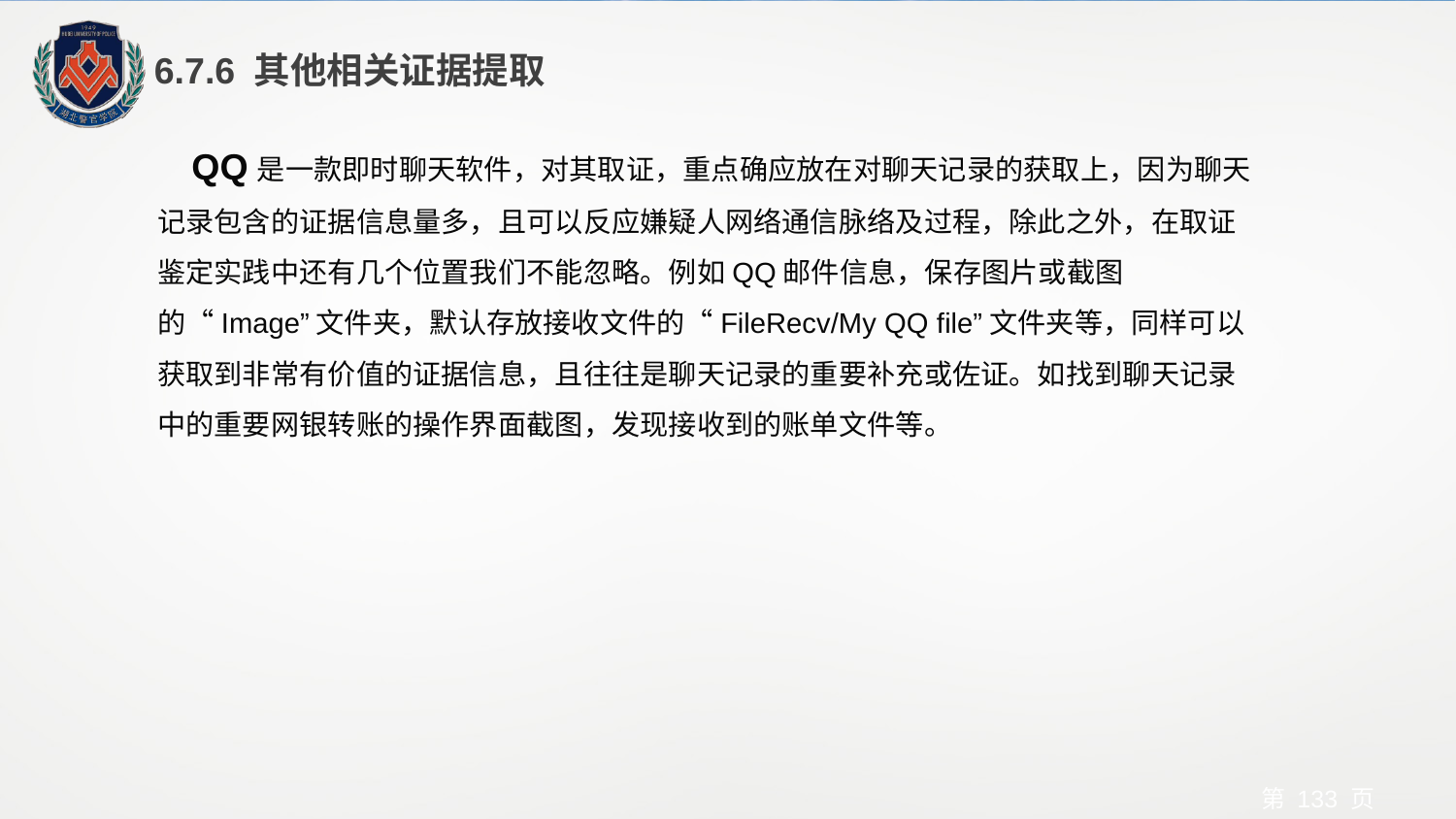

6.7.6 其他相关证据提取
    QQ是一款即时聊天软件，对其取证，重点确应放在对聊天记录的获取上，因为聊天记录包含的证据信息量多，且可以反应嫌疑人网络通信脉络及过程，除此之外，在取证鉴定实践中还有几个位置我们不能忽略。例如QQ邮件信息，保存图片或截图的“Image”文件夹，默认存放接收文件的“FileRecv/My QQ file”文件夹等，同样可以获取到非常有价值的证据信息，且往往是聊天记录的重要补充或佐证。如找到聊天记录中的重要网银转账的操作界面截图，发现接收到的账单文件等。